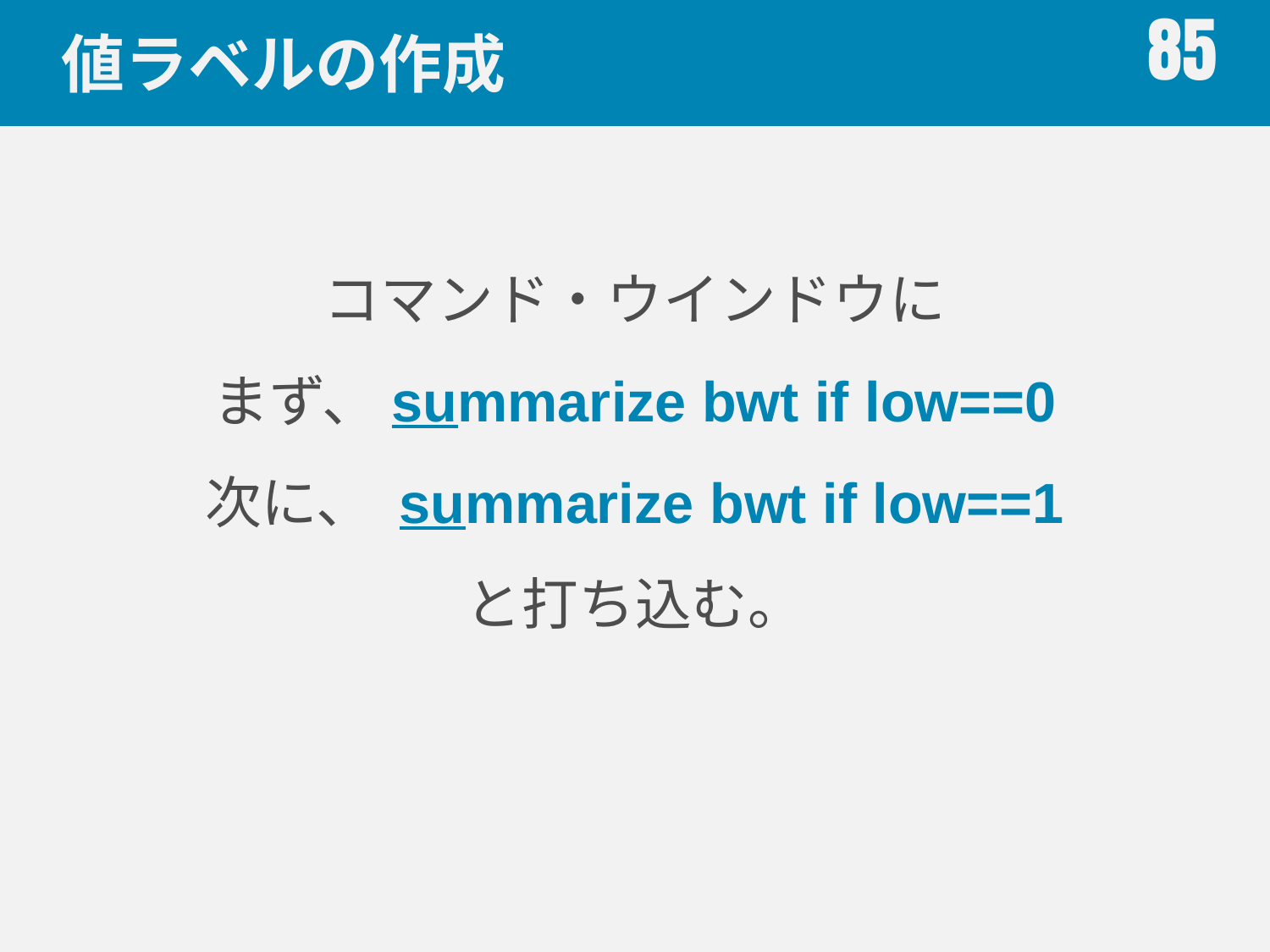

# 値ラベルの作成
 85

コマンド・ウインドウに
まず、summarize bwt if low==0
次に、 summarize bwt if low==1
と打ち込む。